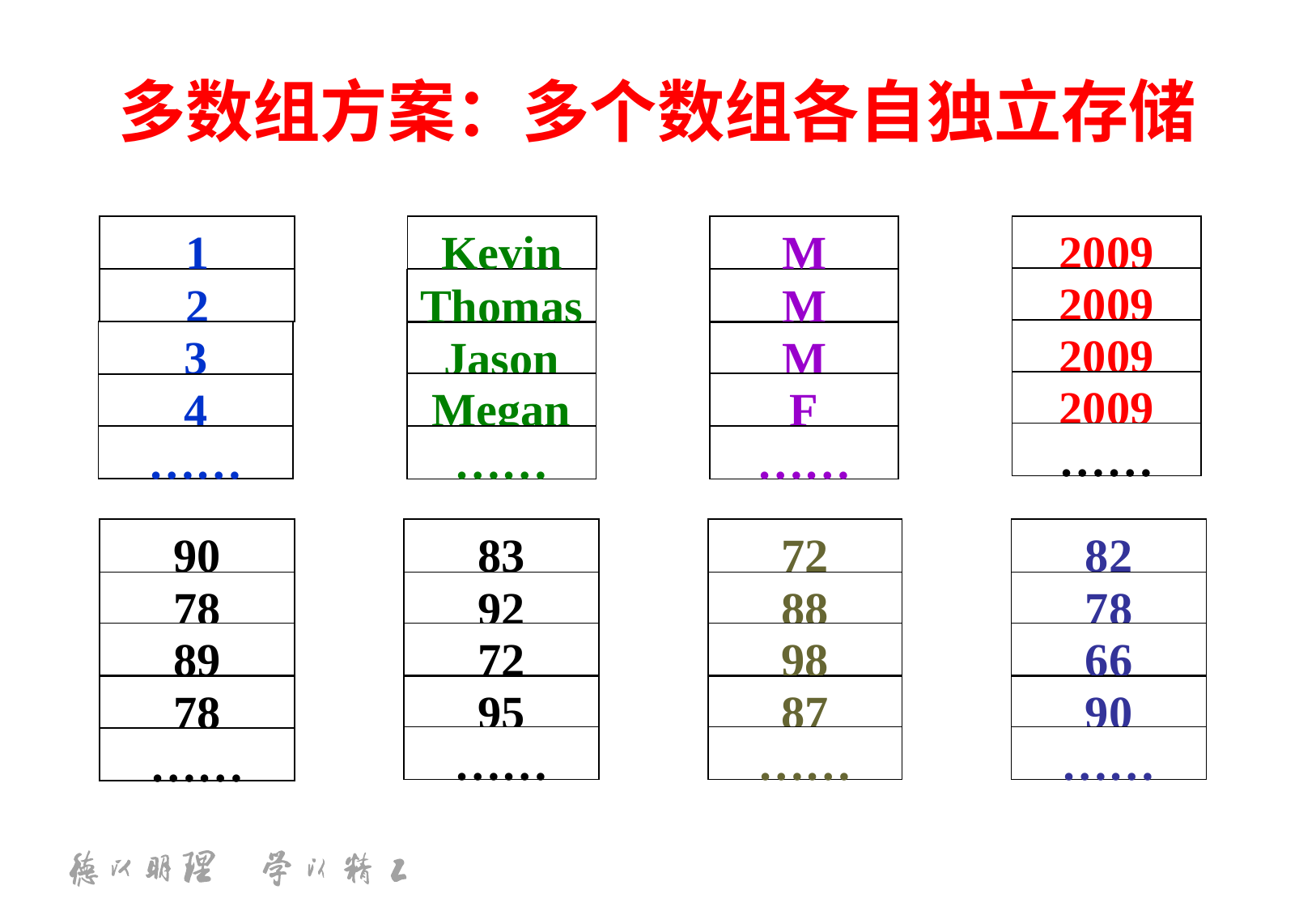

# 多数组方案：多个数组各自独立存储
1
2
3
4
……
Kevin
Thomas
Jason
Megan
……
M
M
M
F
……
2009
2009

2009

2009

……
90
78
89
78
……
83
92
72
95
……
72
88
98
87
……
82
78
66
90
……
8